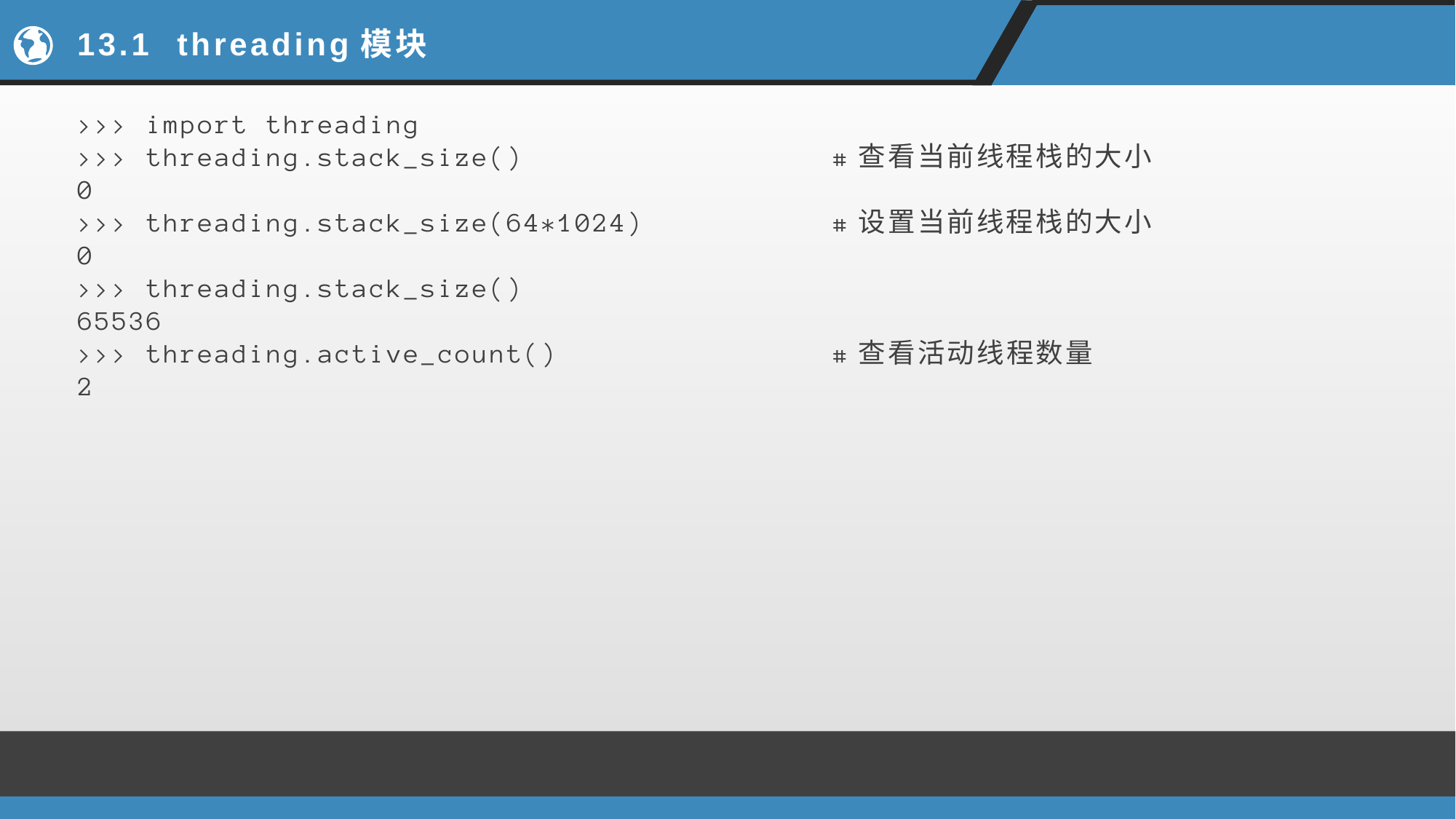

# 13.1  threading模块

>>> import threading
>>> threading.stack_size()                  #查看当前线程栈的大小
0
>>> threading.stack_size(64*1024)           #设置当前线程栈的大小
0
>>> threading.stack_size()
65536
>>> threading.active_count()                #查看活动线程数量
2